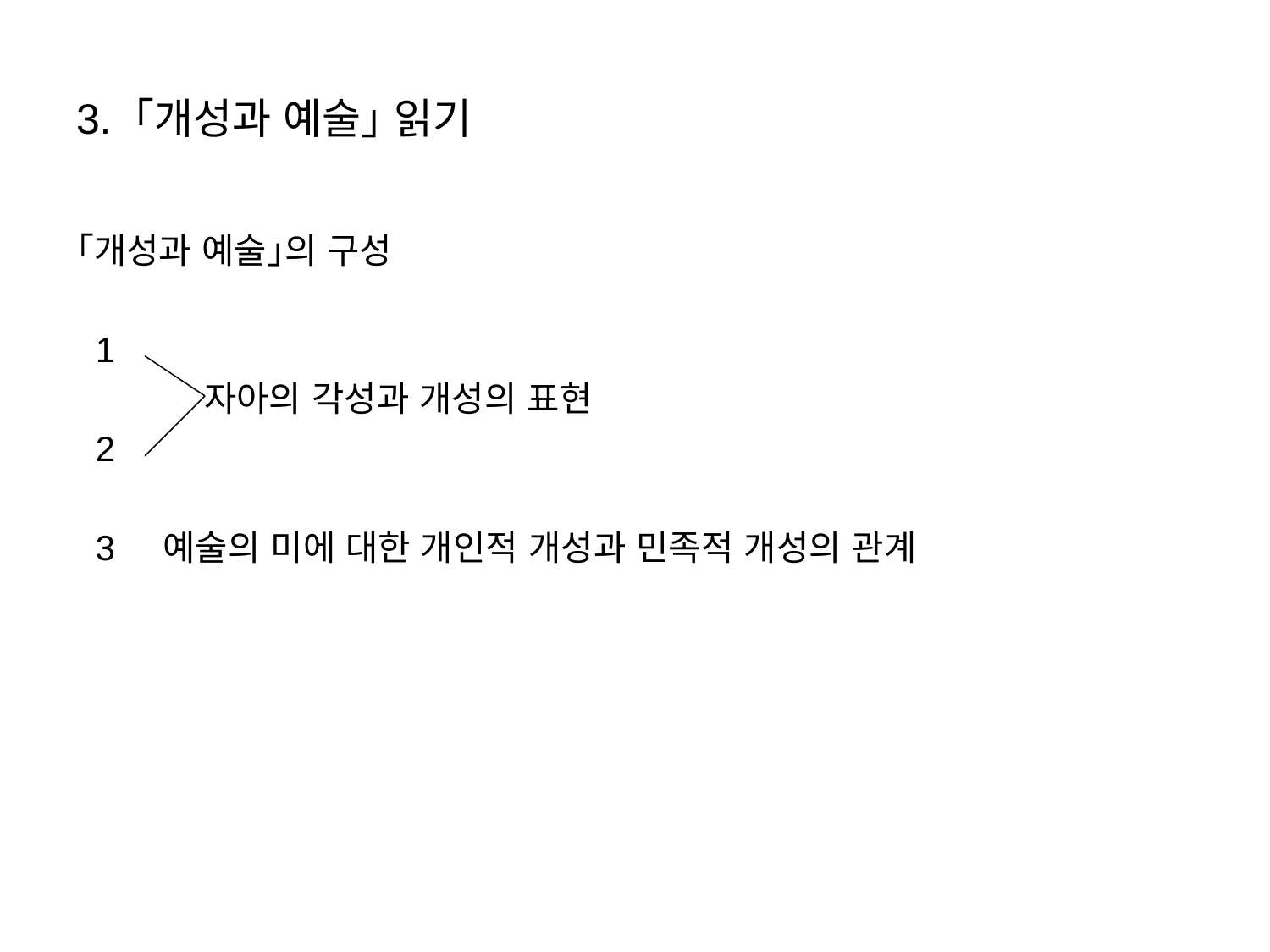

# 3. ｢개성과 예술｣ 읽기
｢개성과 예술｣의 구성

  1
            자아의 각성과 개성의 표현
  2

  3    예술의 미에 대한 개인적 개성과 민족적 개성의 관계